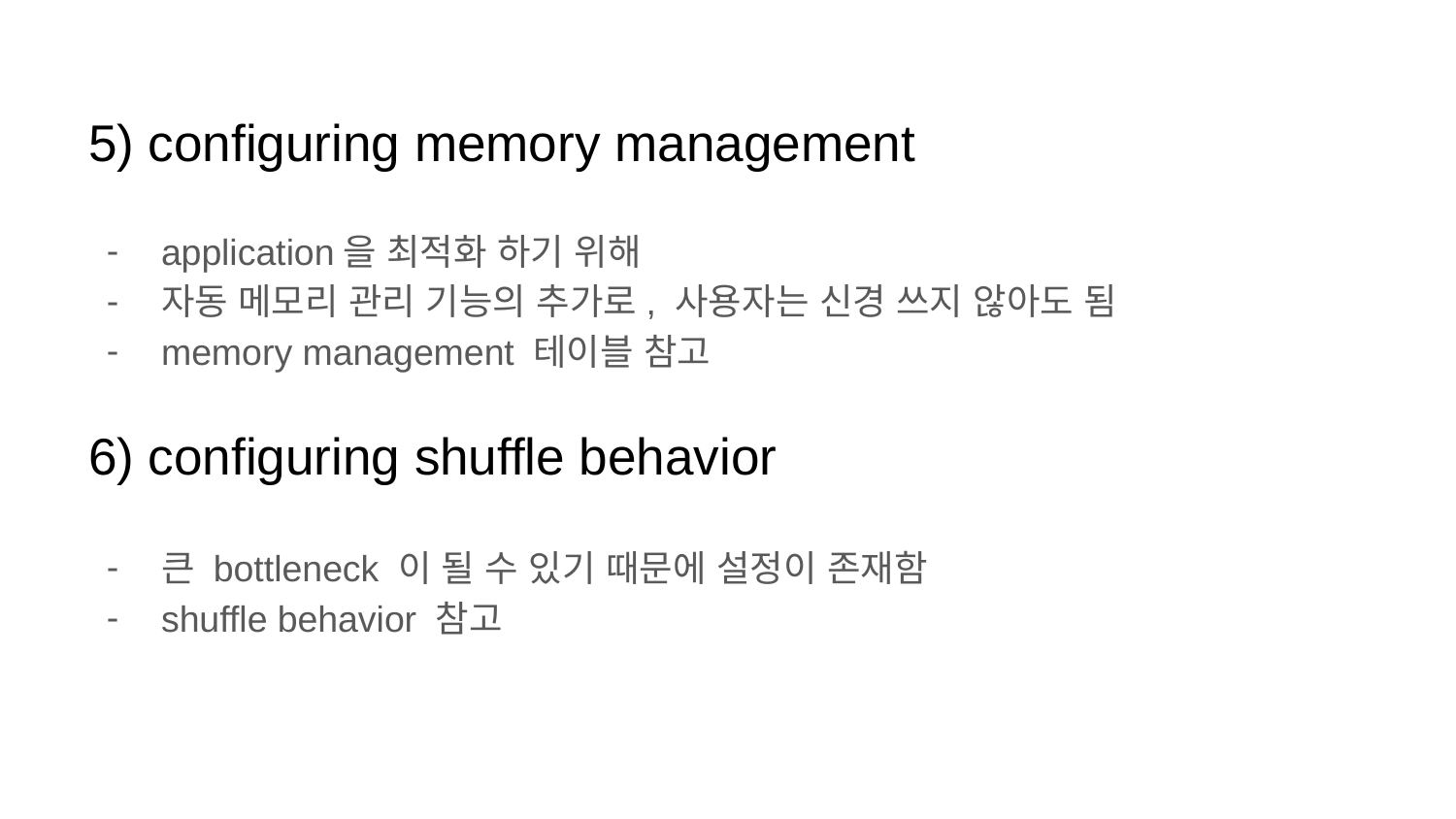

# 5) configuring memory management
application을 최적화 하기 위해
자동 메모리 관리 기능의 추가로, 사용자는 신경 쓰지 않아도 됨
memory management 테이블 참고
6) configuring shuffle behavior
큰 bottleneck 이 될 수 있기 때문에 설정이 존재함
shuffle behavior 참고